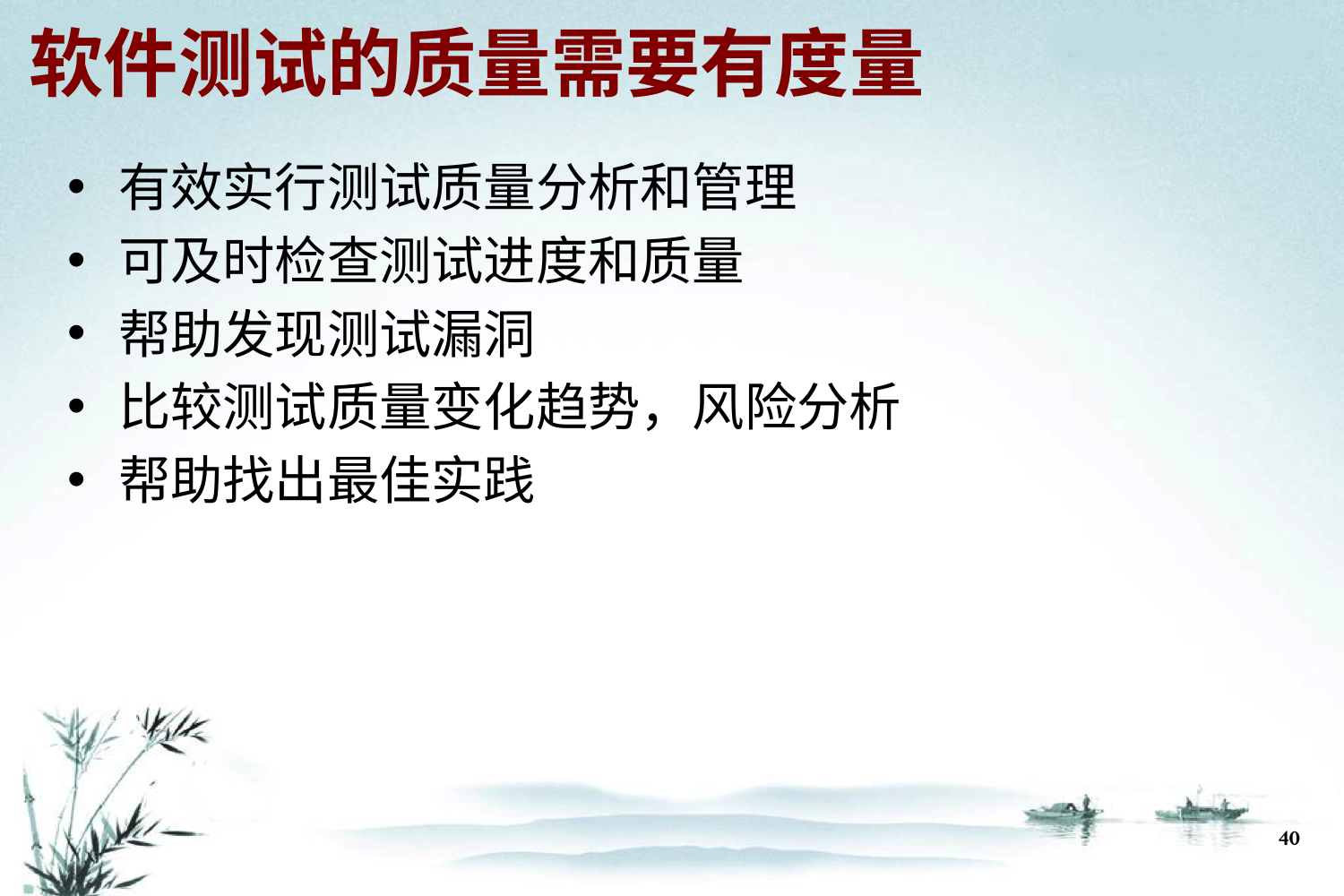

# 软件测试的质量需要有度量
有效实行测试质量分析和管理
可及时检查测试进度和质量
帮助发现测试漏洞
比较测试质量变化趋势，风险分析
帮助找出最佳实践

40